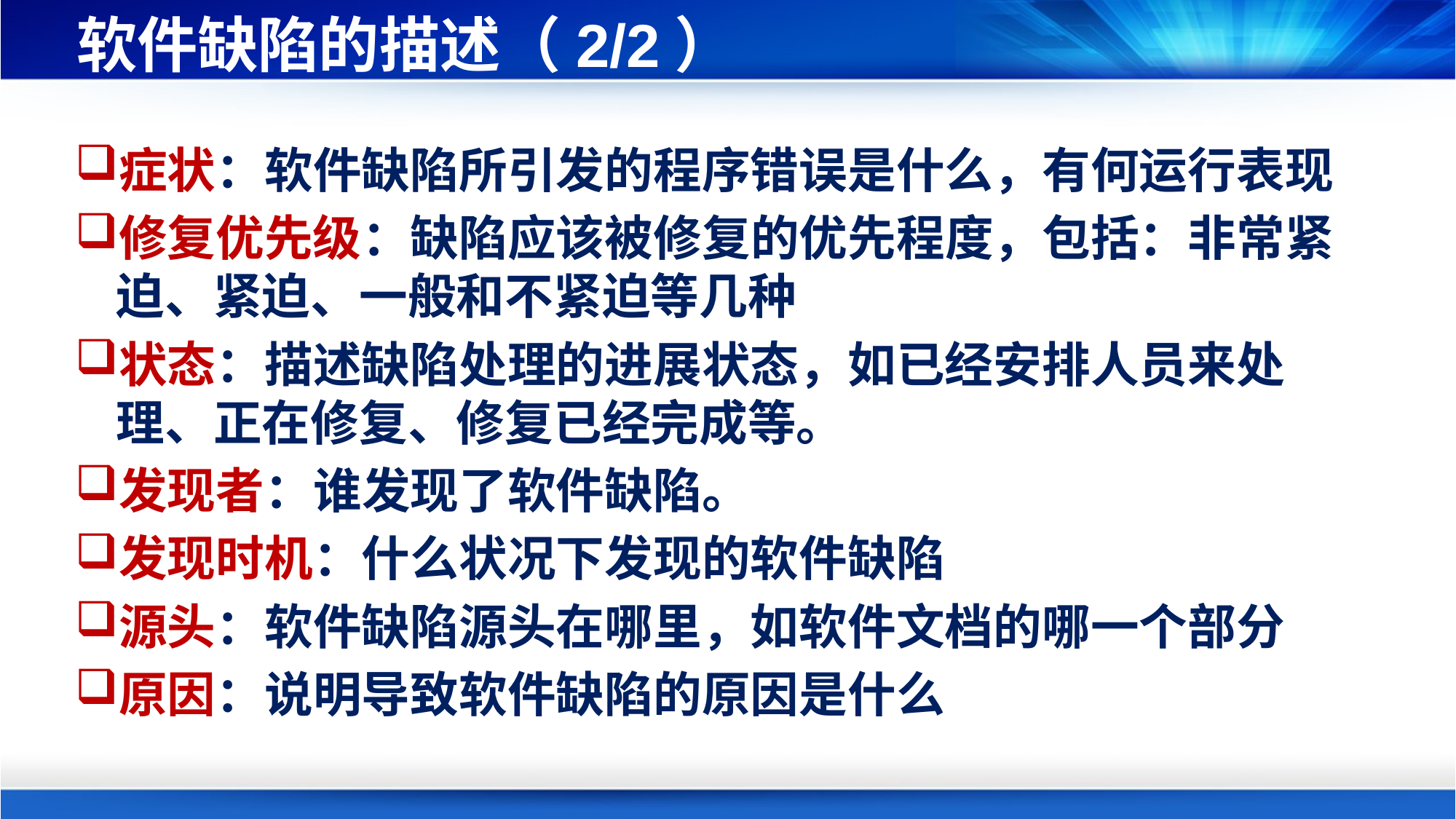

# 软件缺陷的描述（2/2）
症状：软件缺陷所引发的程序错误是什么，有何运行表现
修复优先级：缺陷应该被修复的优先程度，包括：非常紧迫、紧迫、一般和不紧迫等几种
状态：描述缺陷处理的进展状态，如已经安排人员来处理、正在修复、修复已经完成等。
发现者：谁发现了软件缺陷。
发现时机：什么状况下发现的软件缺陷
源头：软件缺陷源头在哪里，如软件文档的哪一个部分
原因：说明导致软件缺陷的原因是什么